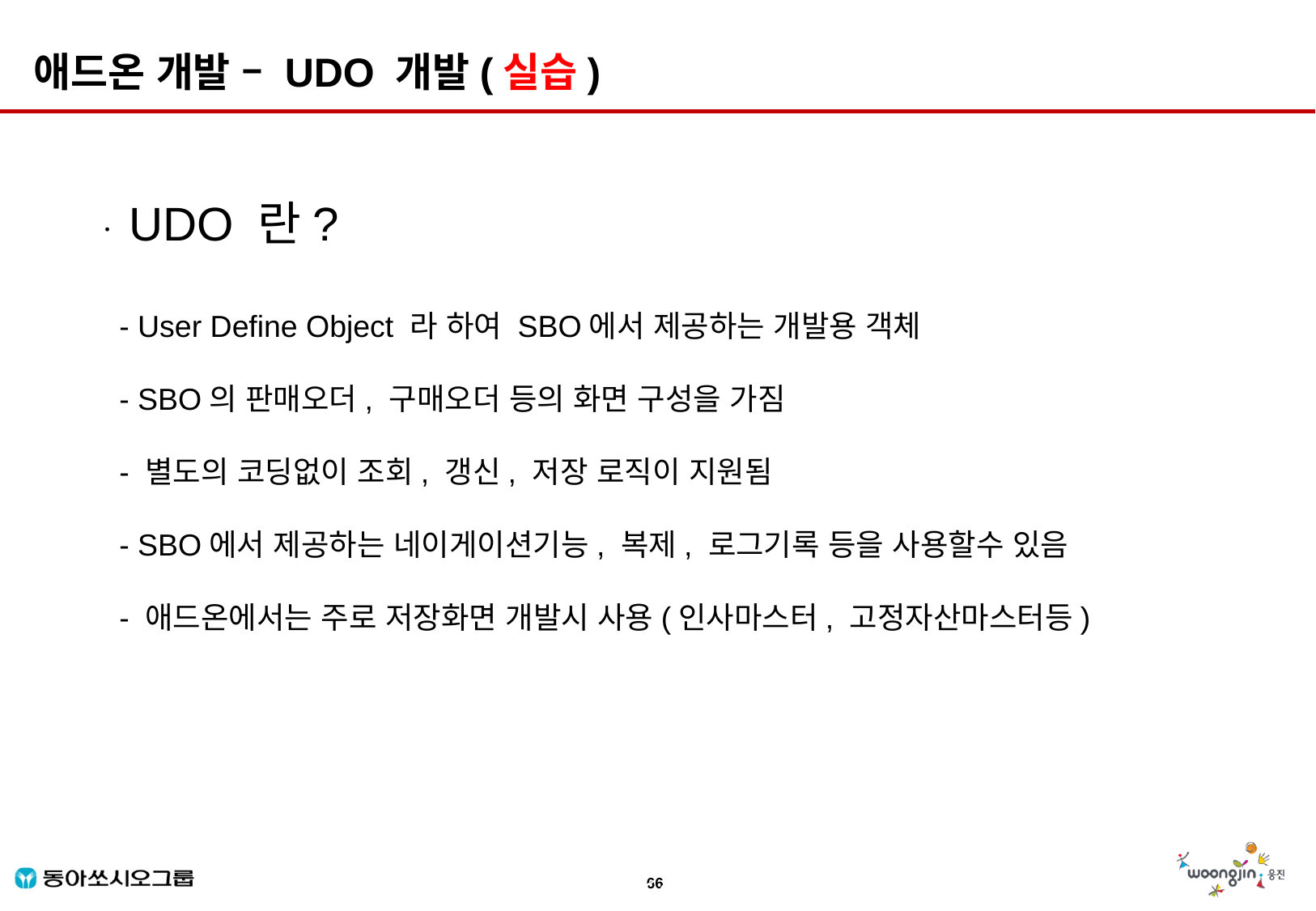

애드온 개발 – UDO 개발(실습)
ㆍUDO 란?

   - User Define Object 라 하여 SBO에서 제공하는 개발용 객체

   - SBO의 판매오더, 구매오더 등의 화면 구성을 가짐

   - 별도의 코딩없이 조회, 갱신, 저장 로직이 지원됨

   - SBO에서 제공하는 네이게이션기능, 복제, 로그기록 등을 사용할수 있음

   - 애드온에서는 주로 저장화면 개발시 사용(인사마스터, 고정자산마스터등)